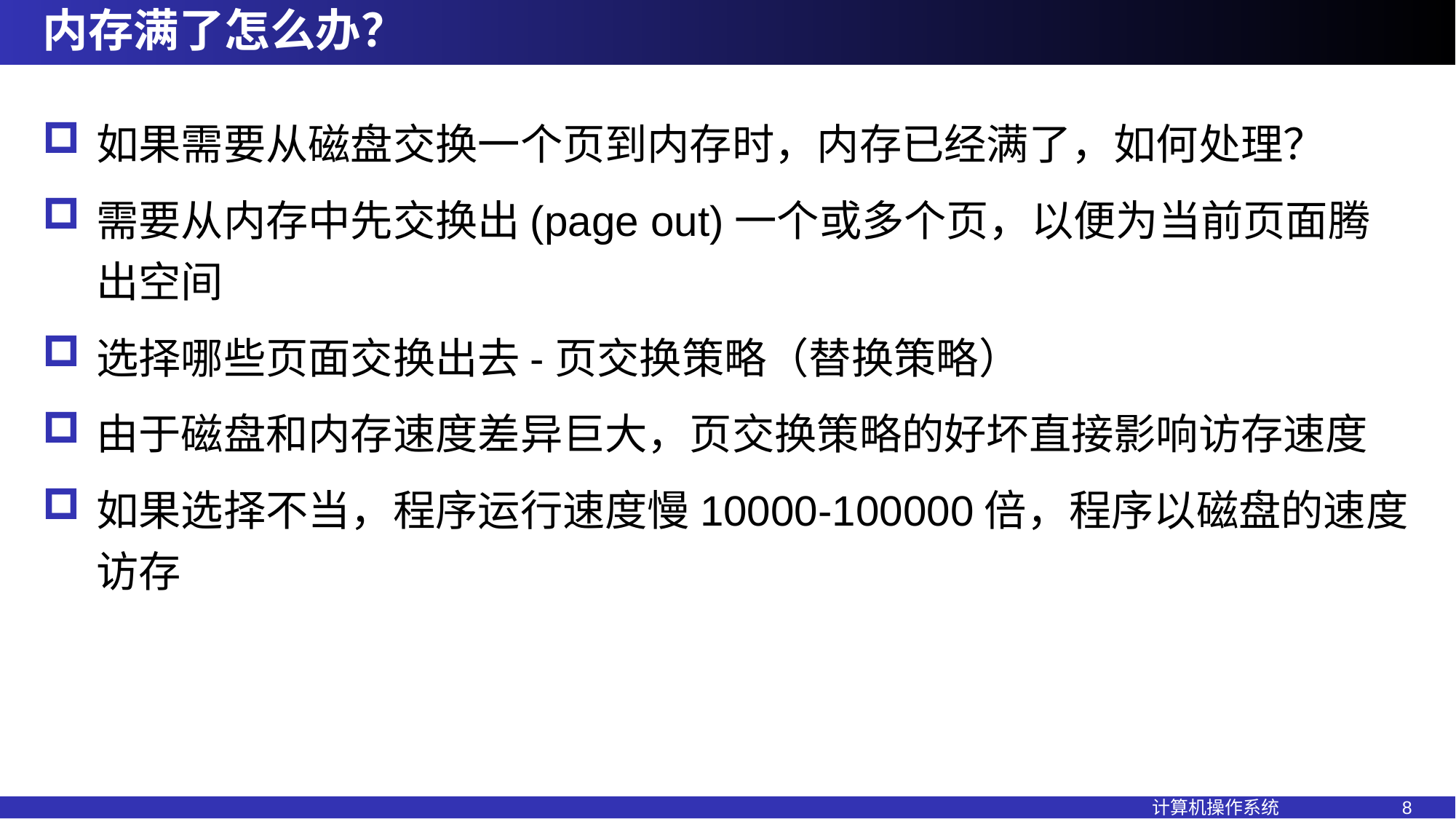

# 内存满了怎么办？
如果需要从磁盘交换一个页到内存时，内存已经满了，如何处理？
需要从内存中先交换出(page out)一个或多个页，以便为当前页面腾出空间
选择哪些页面交换出去-页交换策略（替换策略）
由于磁盘和内存速度差异巨大，页交换策略的好坏直接影响访存速度
如果选择不当，程序运行速度慢10000-100000倍，程序以磁盘的速度访存
计算机操作系统                     8